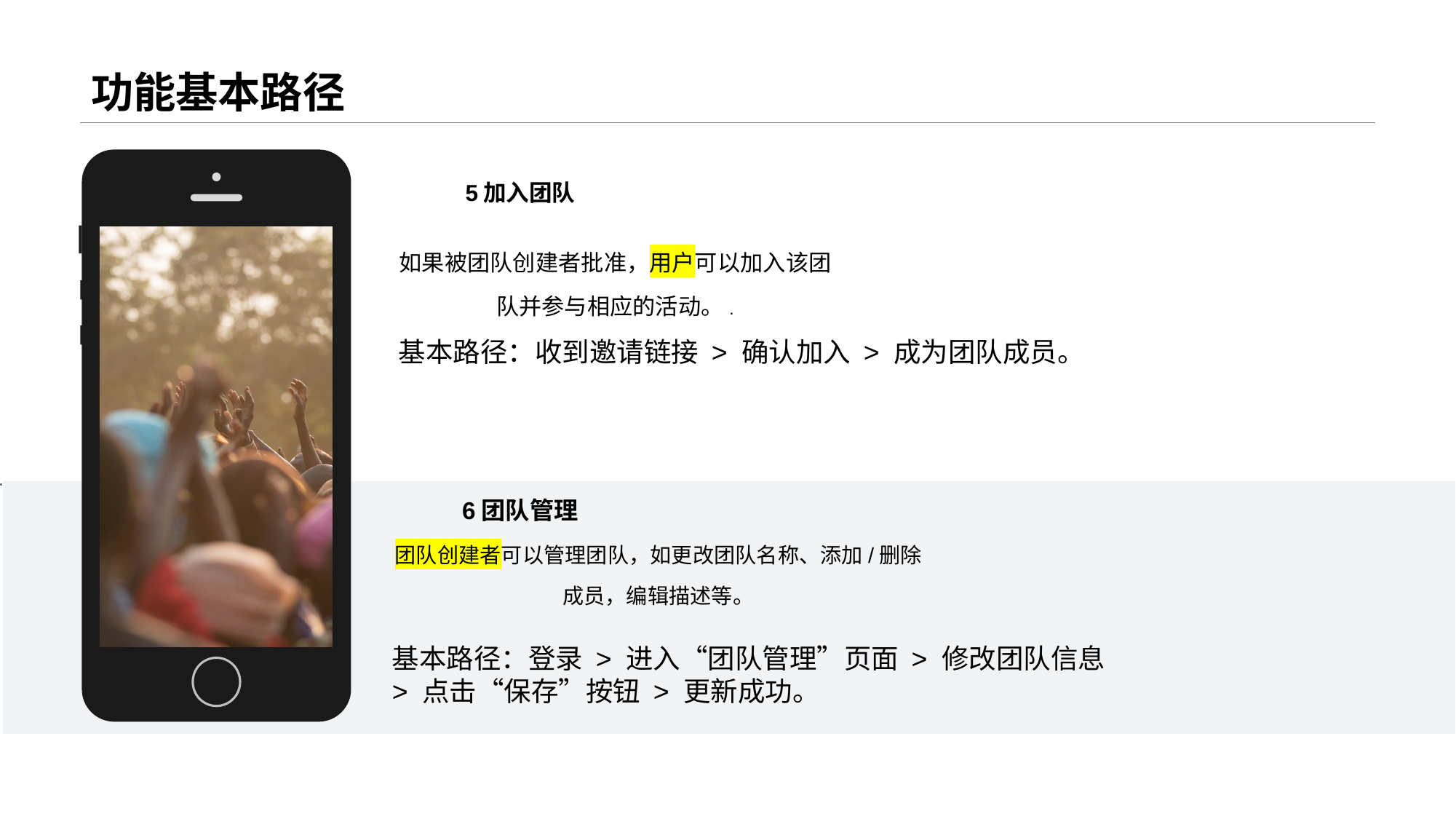

# 功能基本路径

5加入团队

如果被团队创建者批准，用户可以加入该团队并参与相应的活动。.

基本路径：收到邀请链接 > 确认加入 > 成为团队成员。
6团队管理
团队创建者可以管理团队，如更改团队名称、添加/删除成员，编辑描述等。

基本路径：登录 > 进入“团队管理”页面 > 修改团队信息 > 点击“保存”按钮 > 更新成功。